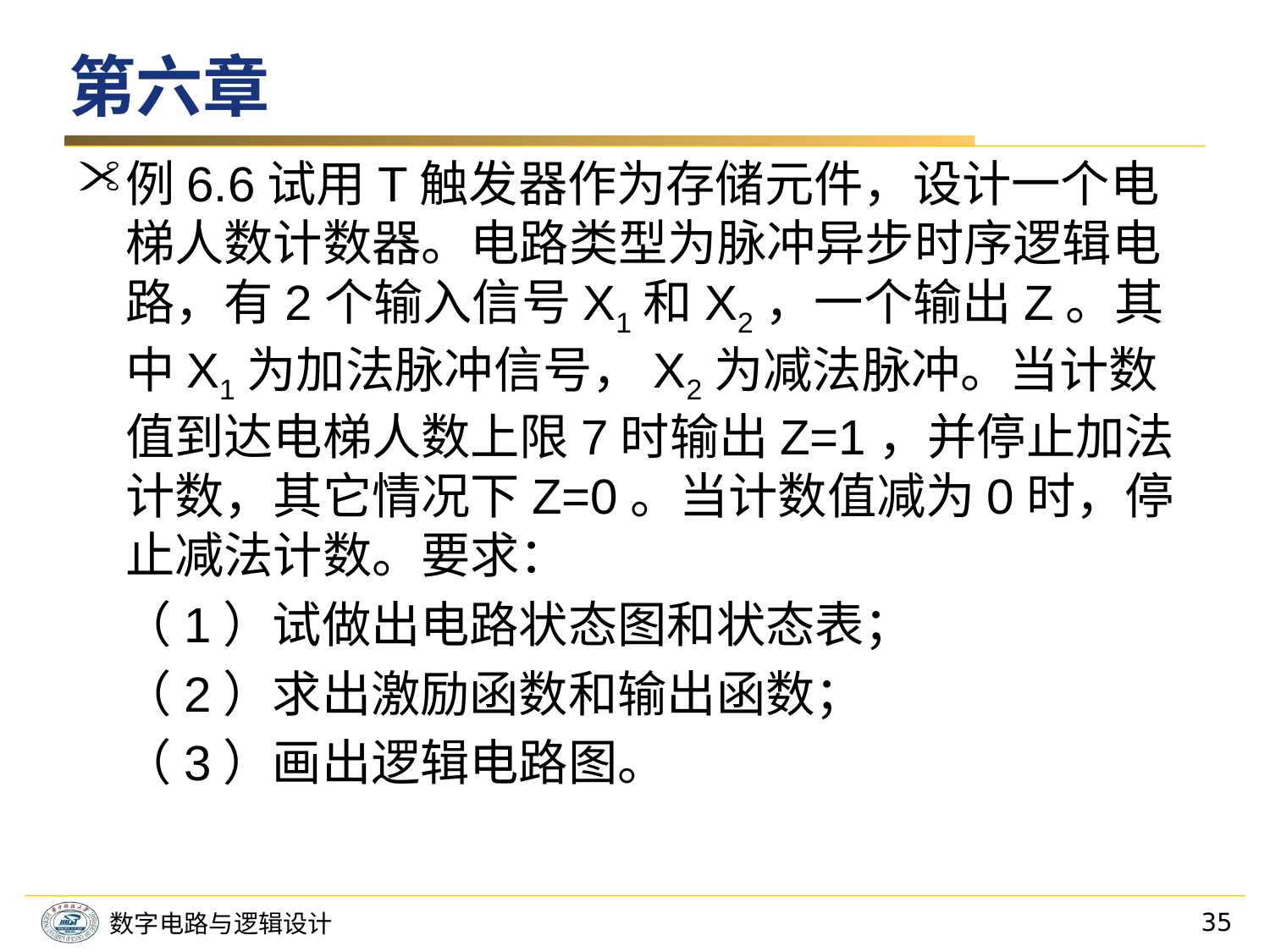

# 第六章
例6.6试用T触发器作为存储元件，设计一个电梯人数计数器。电路类型为脉冲异步时序逻辑电路，有2个输入信号X1和X2，一个输出Z。其中X1为加法脉冲信号，X2为减法脉冲。当计数值到达电梯人数上限7时输出Z=1，并停止加法计数，其它情况下Z=0。当计数值减为0时，停止减法计数。要求：
   （1）试做出电路状态图和状态表；
   （2）求出激励函数和输出函数；
   （3）画出逻辑电路图。

35
数字电路与逻辑设计